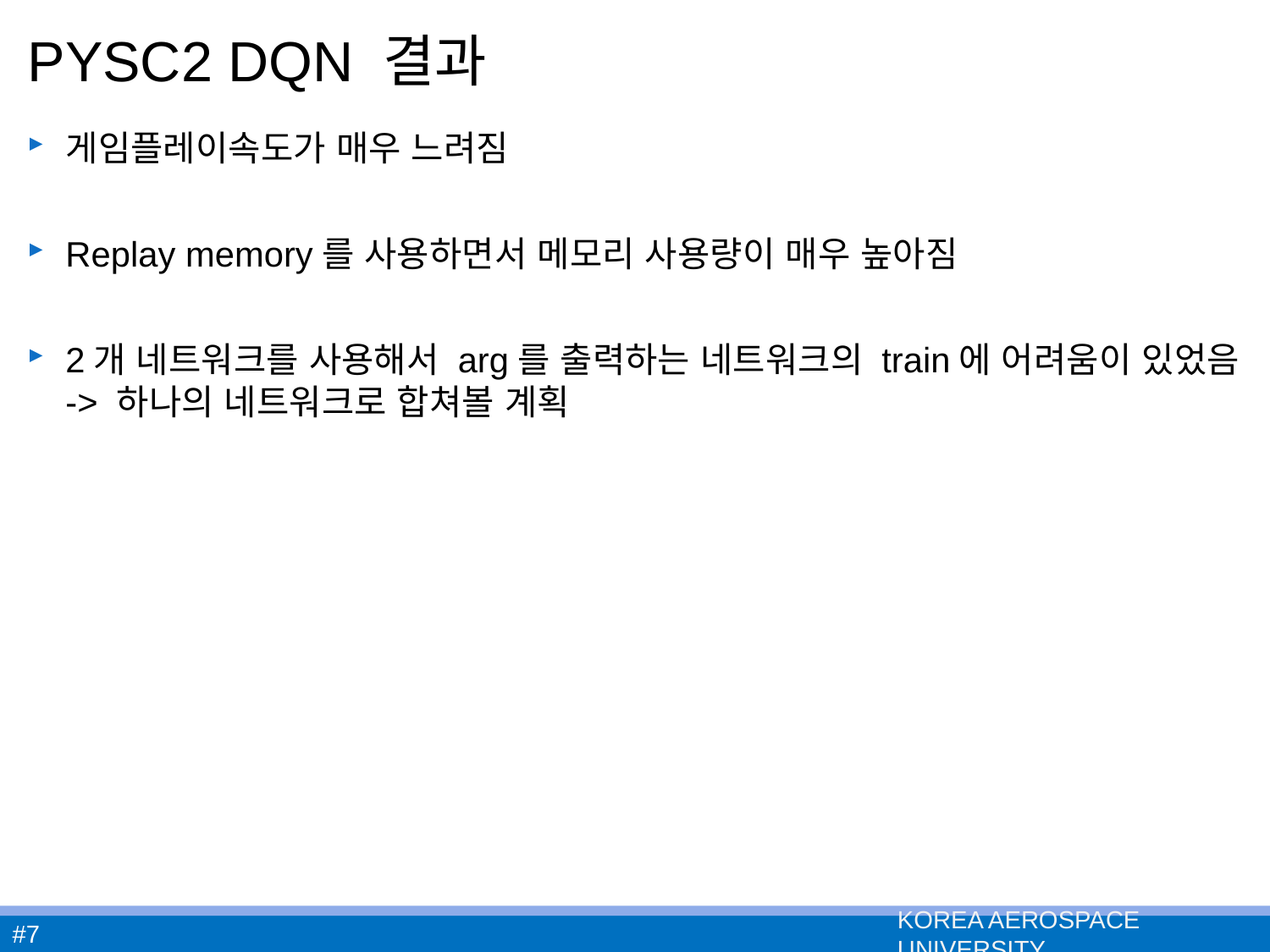

# PYSC2 DQN 결과
게임플레이속도가 매우 느려짐

Replay memory를 사용하면서 메모리 사용량이 매우 높아짐

2개 네트워크를 사용해서 arg를 출력하는 네트워크의 train에 어려움이 있었음 -> 하나의 네트워크로 합쳐볼 계획
#7